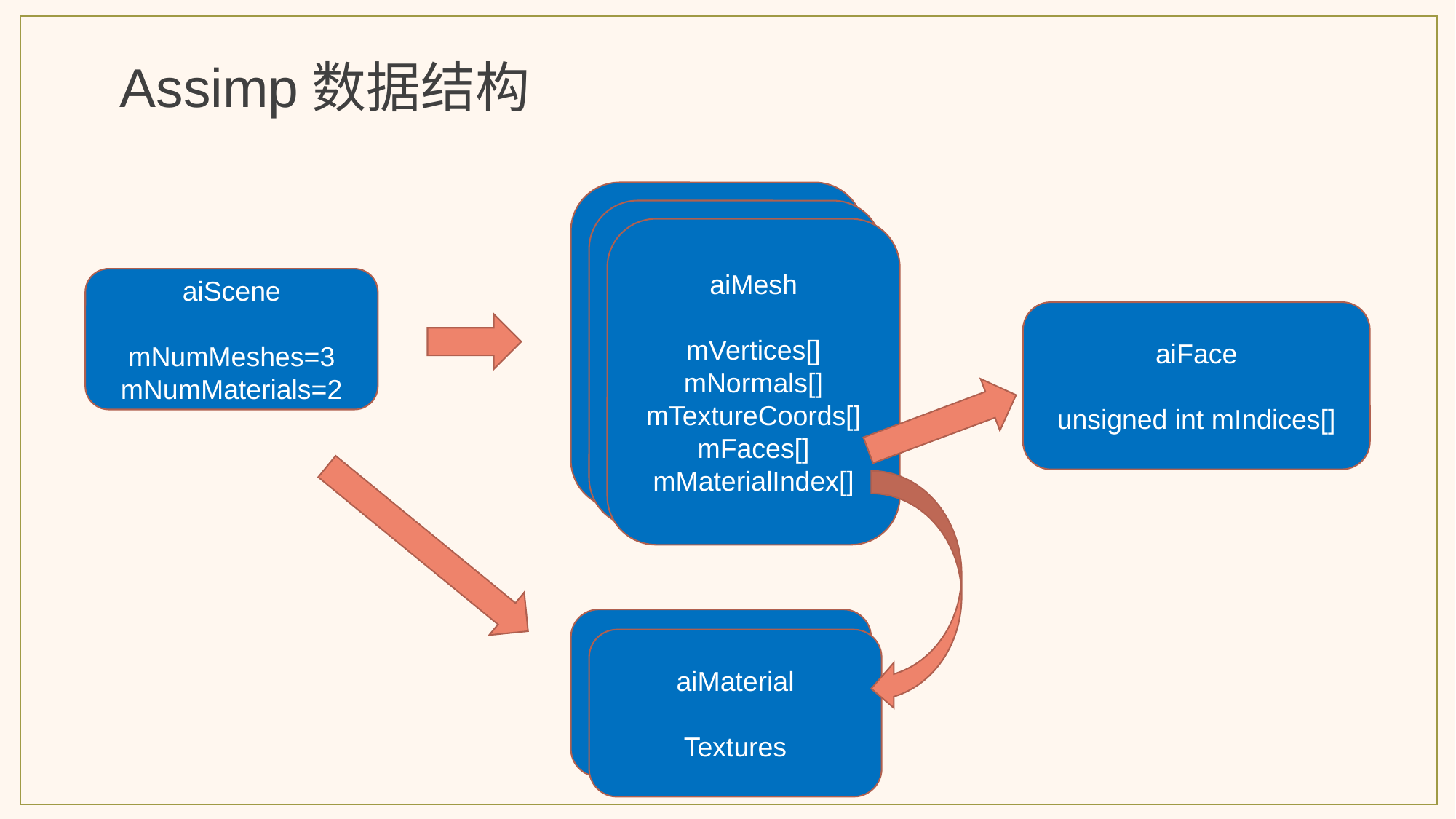

Assimp数据结构

aiMesh
mVertices[]
mNormals[]
mTextureCoords[]
mFaces[]
mMaterialIndex[]
aiScene
mNumMeshes=3
mNumMaterials=2
aiFace
unsigned int mIndices[]

aiMaterial
Textures